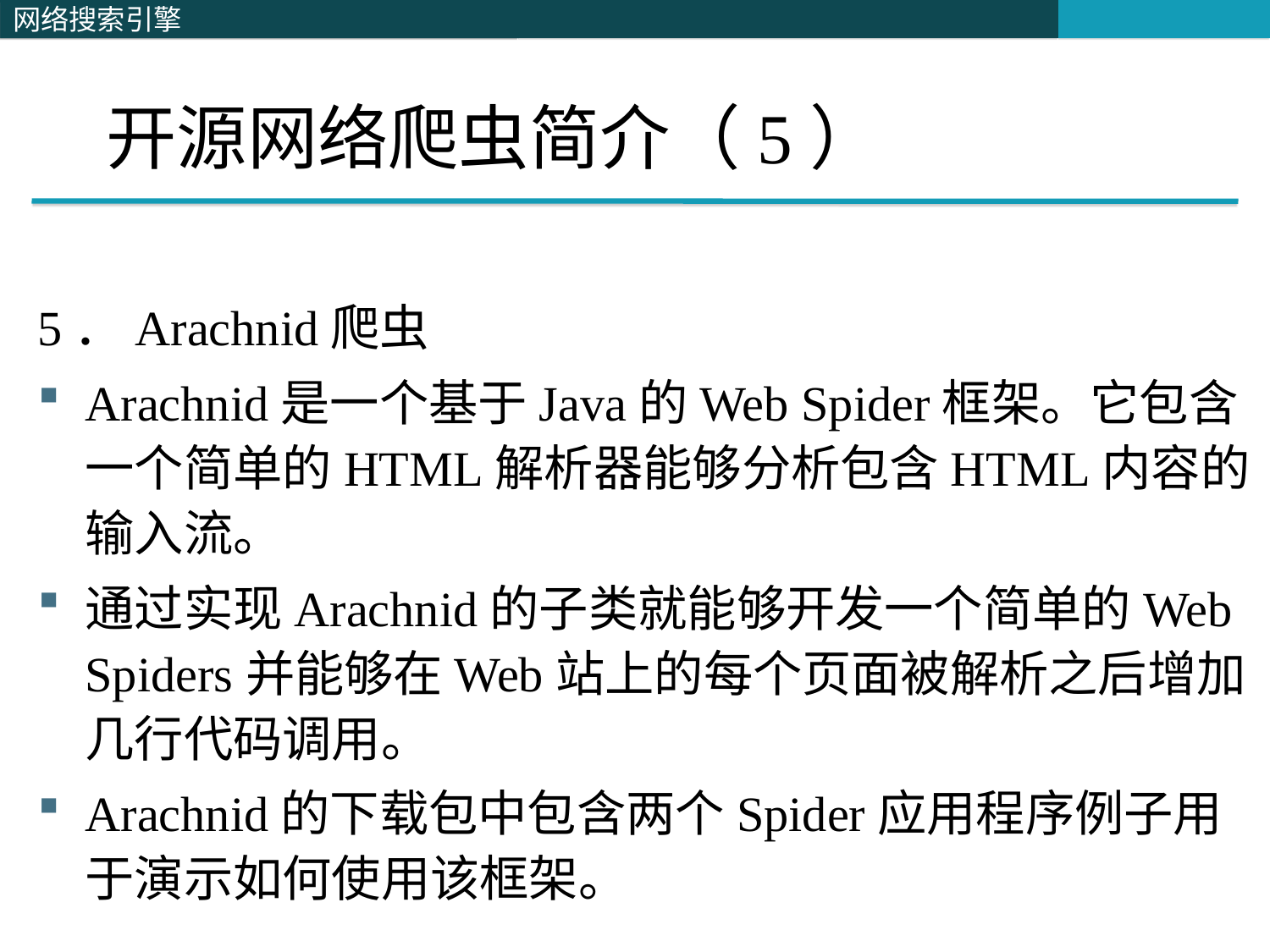

# 开源网络爬虫简介（5）
5．Arachnid爬虫
Arachnid是一个基于Java的Web Spider框架。它包含一个简单的HTML解析器能够分析包含HTML内容的输入流。
通过实现Arachnid的子类就能够开发一个简单的Web Spiders并能够在Web站上的每个页面被解析之后增加几行代码调用。
Arachnid的下载包中包含两个Spider应用程序例子用于演示如何使用该框架。